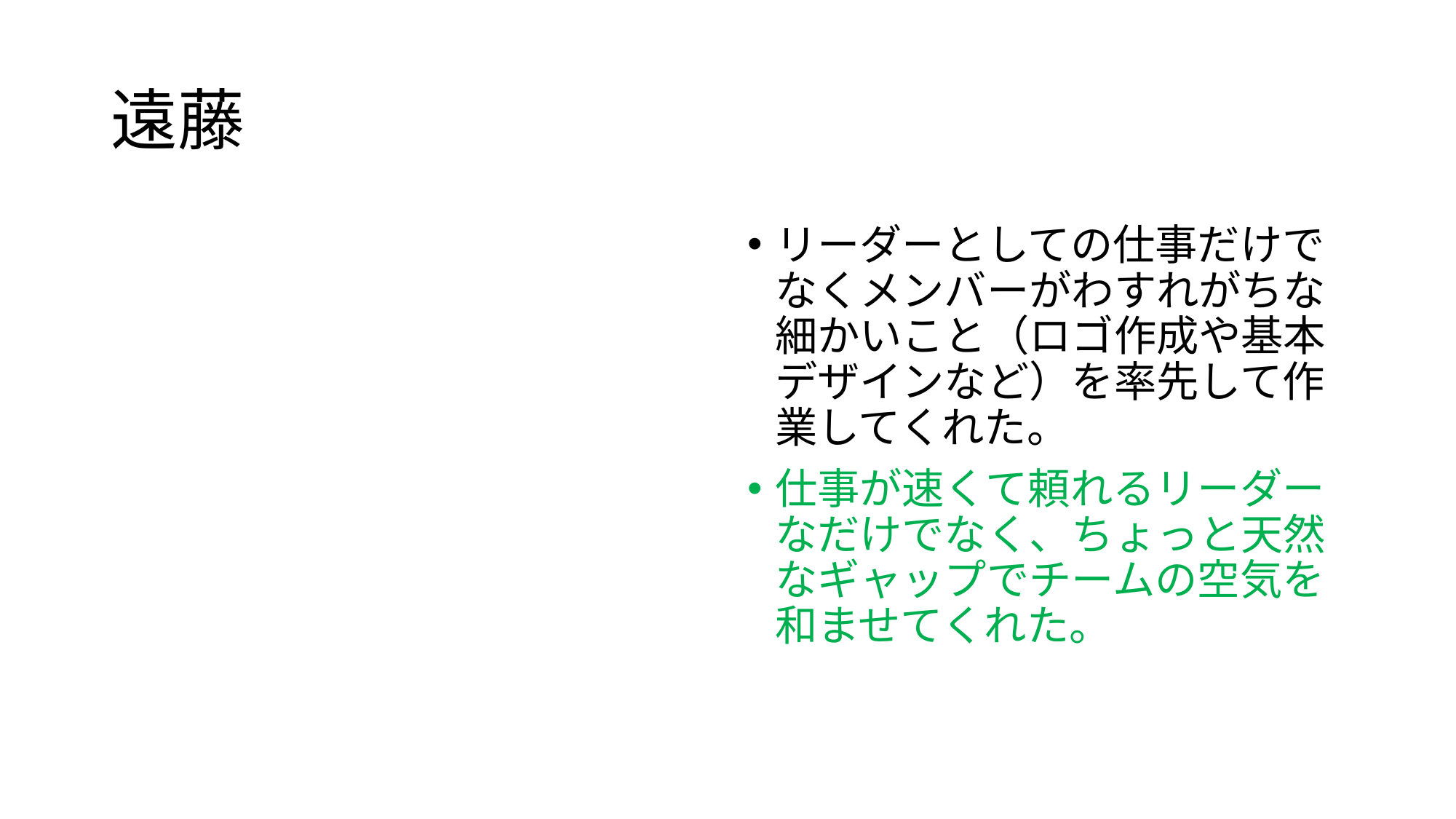

# 遠藤

リーダーとしての仕事だけでなくメンバーがわすれがちな細かいこと（ロゴ作成や基本デザインなど）を率先して作業してくれた。
仕事が速くて頼れるリーダーなだけでなく、ちょっと天然なギャップでチームの空気を和ませてくれた。